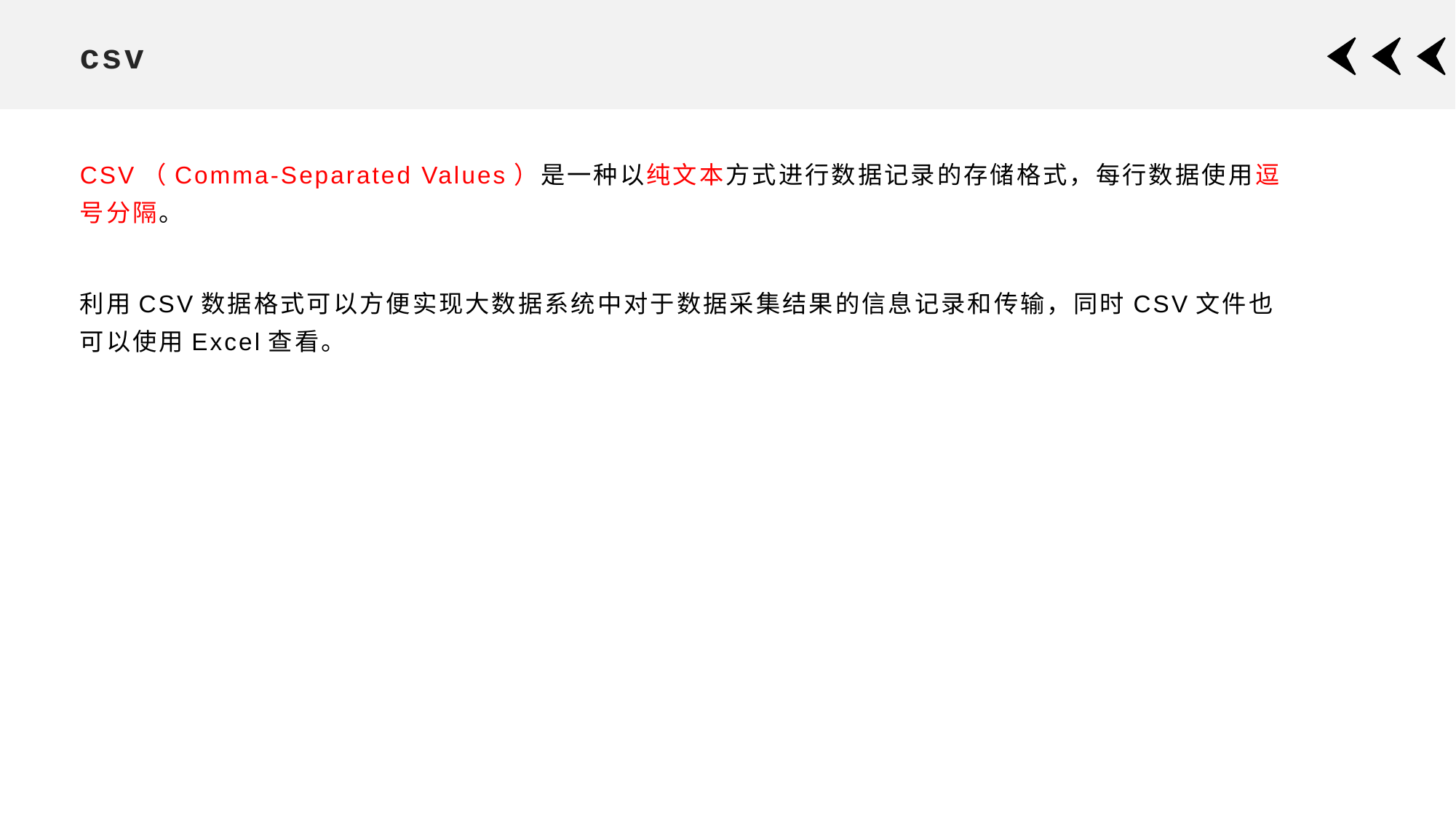

# csv
CSV（Comma-Separated Values）是一种以纯文本方式进行数据记录的存储格式，每行数据使用逗号分隔。
利用CSV数据格式可以方便实现大数据系统中对于数据采集结果的信息记录和传输，同时CSV文件也可以使用Excel查看。